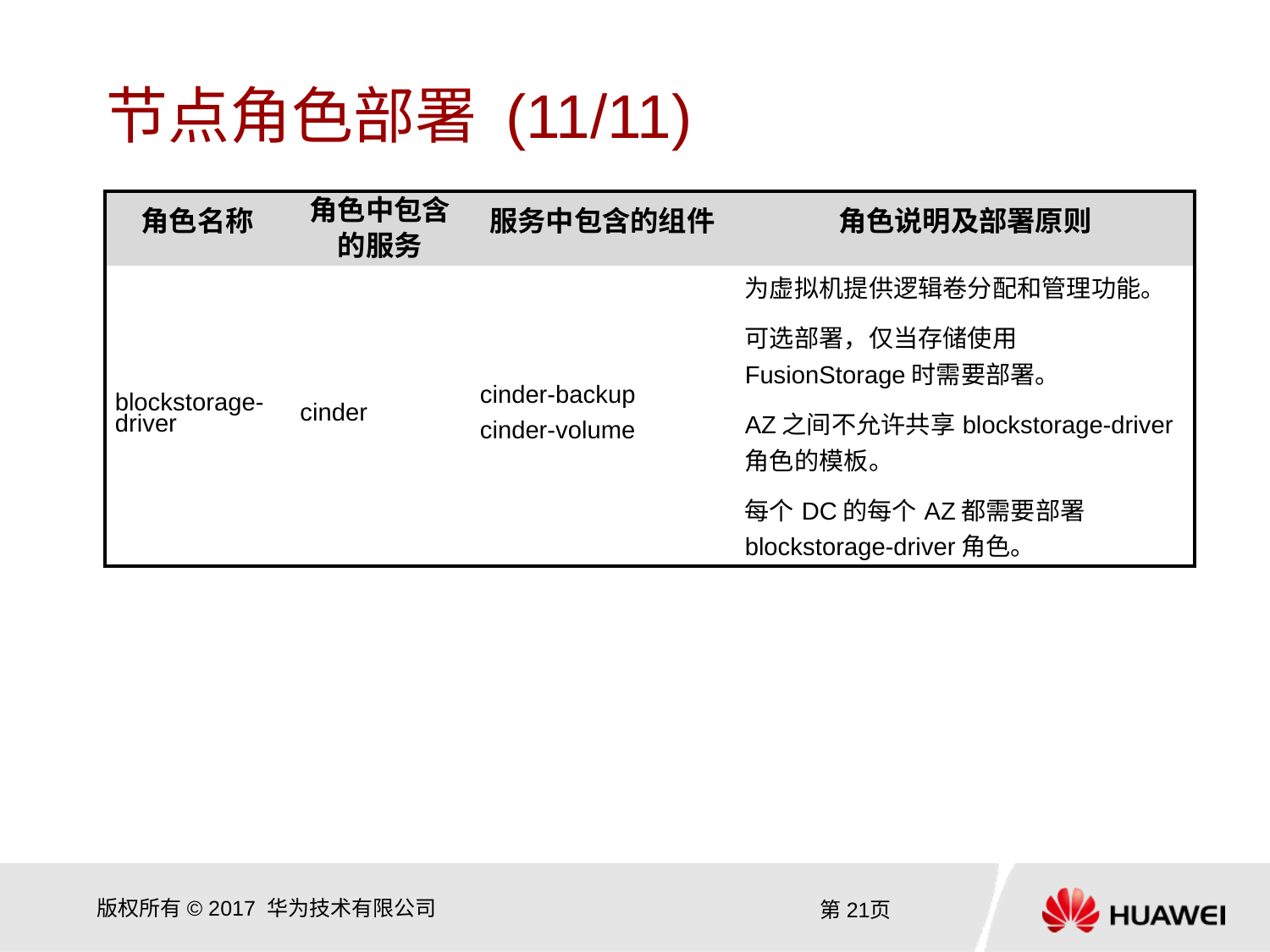

# 节点角色部署 (11/11)
| 角色名称 | 角色中包含的服务 | 服务中包含的组件 | 角色说明及部署原则 |
| --- | --- | --- | --- |
| blockstorage-driver | cinder | cinder-backup cinder-volume | 为虚拟机提供逻辑卷分配和管理功能。 可选部署，仅当存储使用FusionStorage时需要部署。 AZ之间不允许共享blockstorage-driver角色的模板。 每个DC的每个AZ都需要部署blockstorage-driver角色。 |